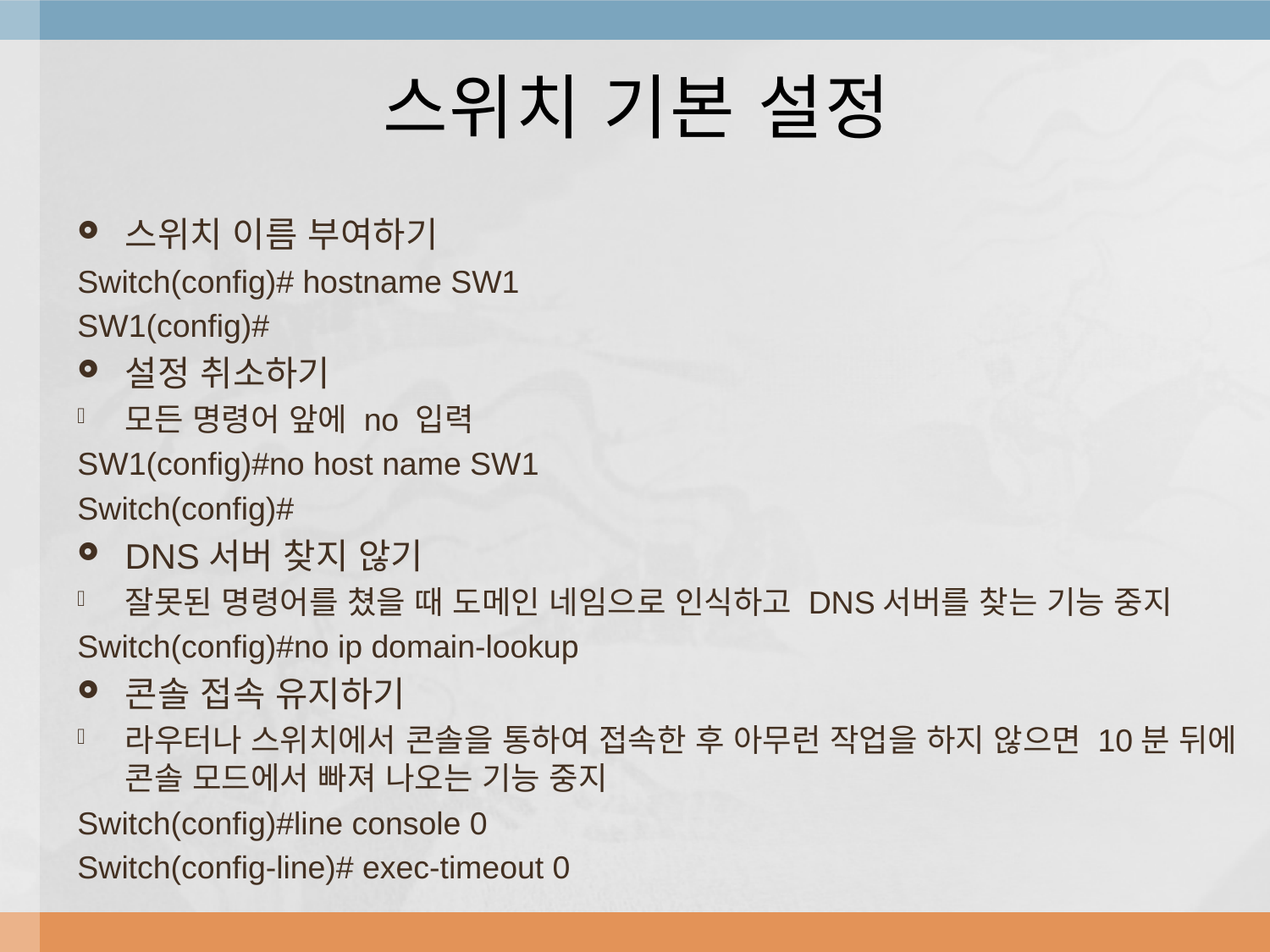

# 스위치 기본 설정
스위치 이름 부여하기
Switch(config)# hostname SW1
SW1(config)#
설정 취소하기
모든 명령어 앞에 no 입력
SW1(config)#no host name SW1
Switch(config)#
DNS서버 찾지 않기
잘못된 명령어를 쳤을 때 도메인 네임으로 인식하고 DNS서버를 찾는 기능 중지
Switch(config)#no ip domain-lookup
콘솔 접속 유지하기
라우터나 스위치에서 콘솔을 통하여 접속한 후 아무런 작업을 하지 않으면 10분 뒤에 콘솔 모드에서 빠져 나오는 기능 중지
Switch(config)#line console 0
Switch(config-line)# exec-timeout 0